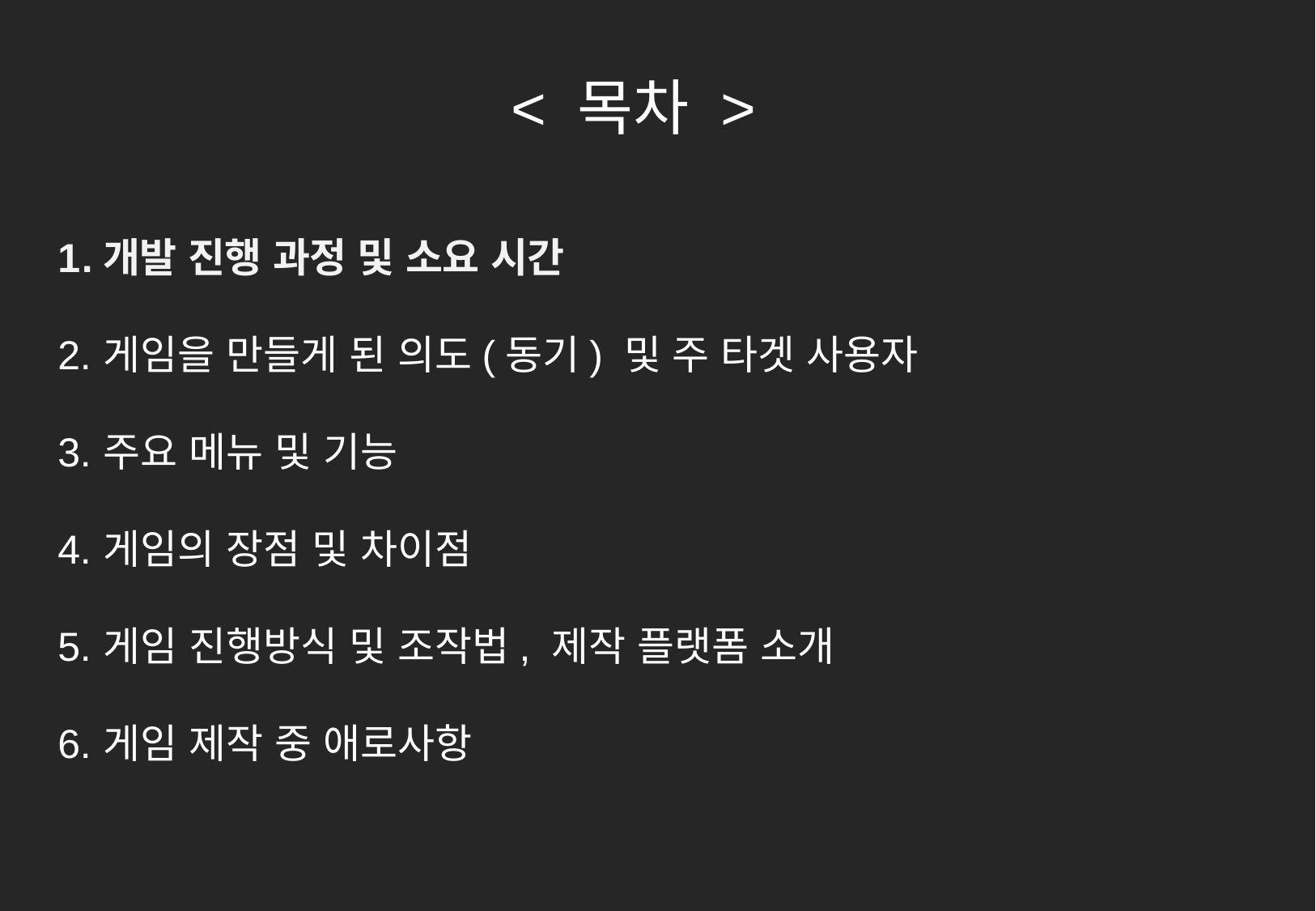

< 목차 >
개발 진행 과정 및 소요 시간

게임을 만들게 된 의도(동기) 및 주 타겟 사용자

주요 메뉴 및 기능

게임의 장점 및 차이점

게임 진행방식 및 조작법, 제작 플랫폼 소개

게임 제작 중 애로사항